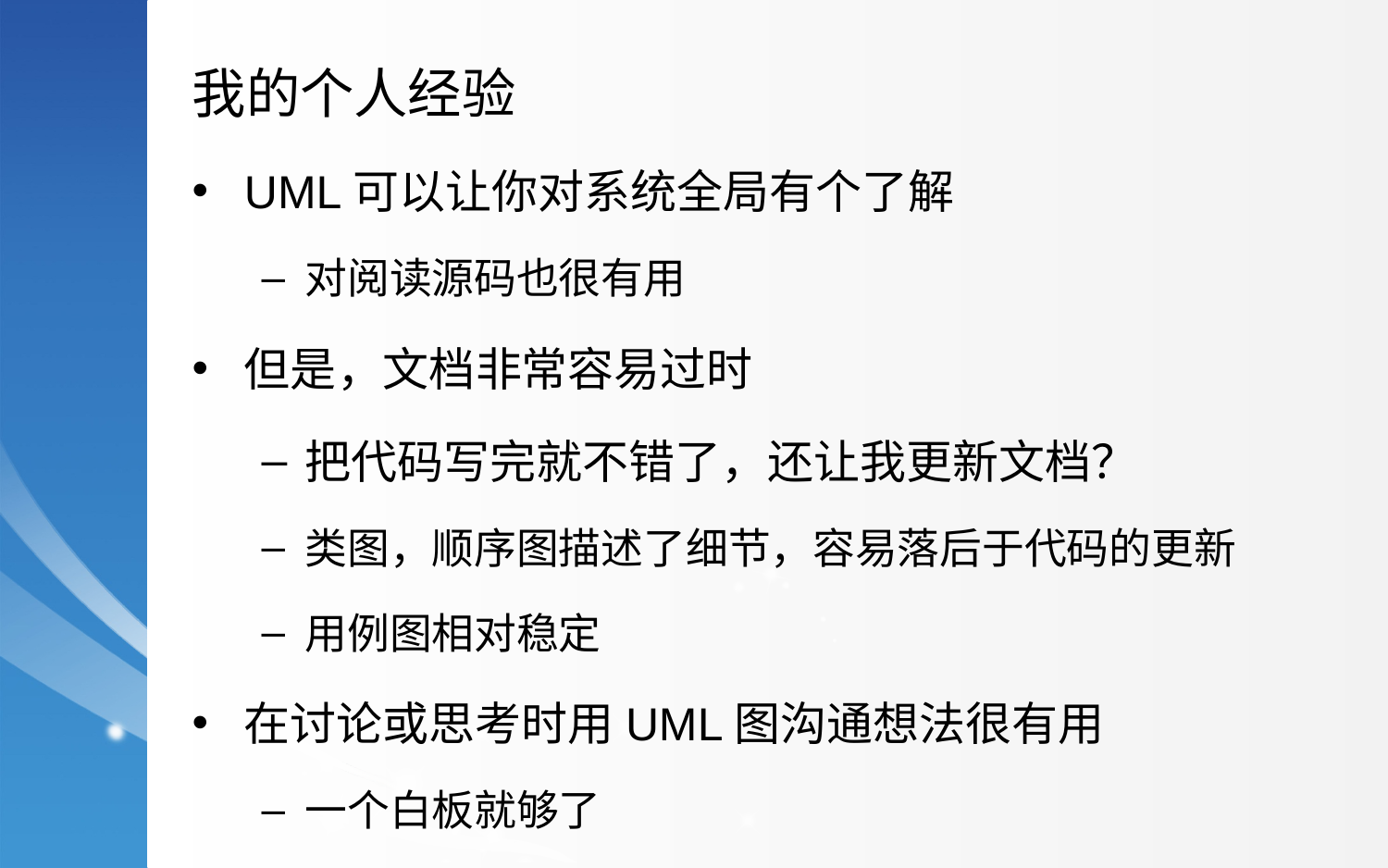

我的个人经验
UML可以让你对系统全局有个了解
对阅读源码也很有用
但是，文档非常容易过时
把代码写完就不错了，还让我更新文档？
类图，顺序图描述了细节，容易落后于代码的更新
用例图相对稳定
在讨论或思考时用UML图沟通想法很有用
一个白板就够了